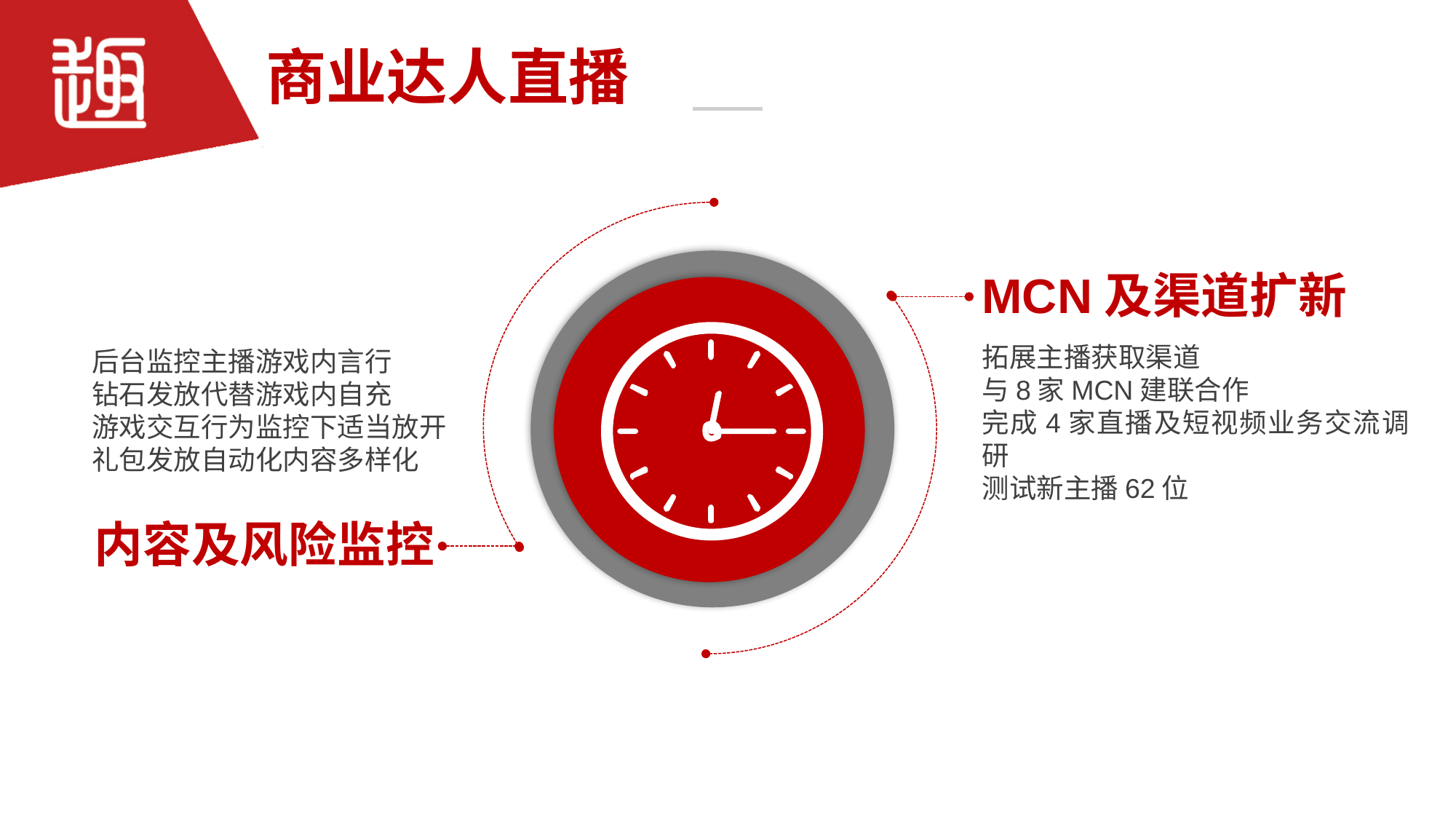

商业达人直播

MCN及渠道扩新

后台监控主播游戏内言行
钻石发放代替游戏内自充
游戏交互行为监控下适当放开
礼包发放自动化内容多样化
拓展主播获取渠道
与8家MCN建联合作
完成4家直播及短视频业务交流调研
测试新主播62位

内容及风险监控